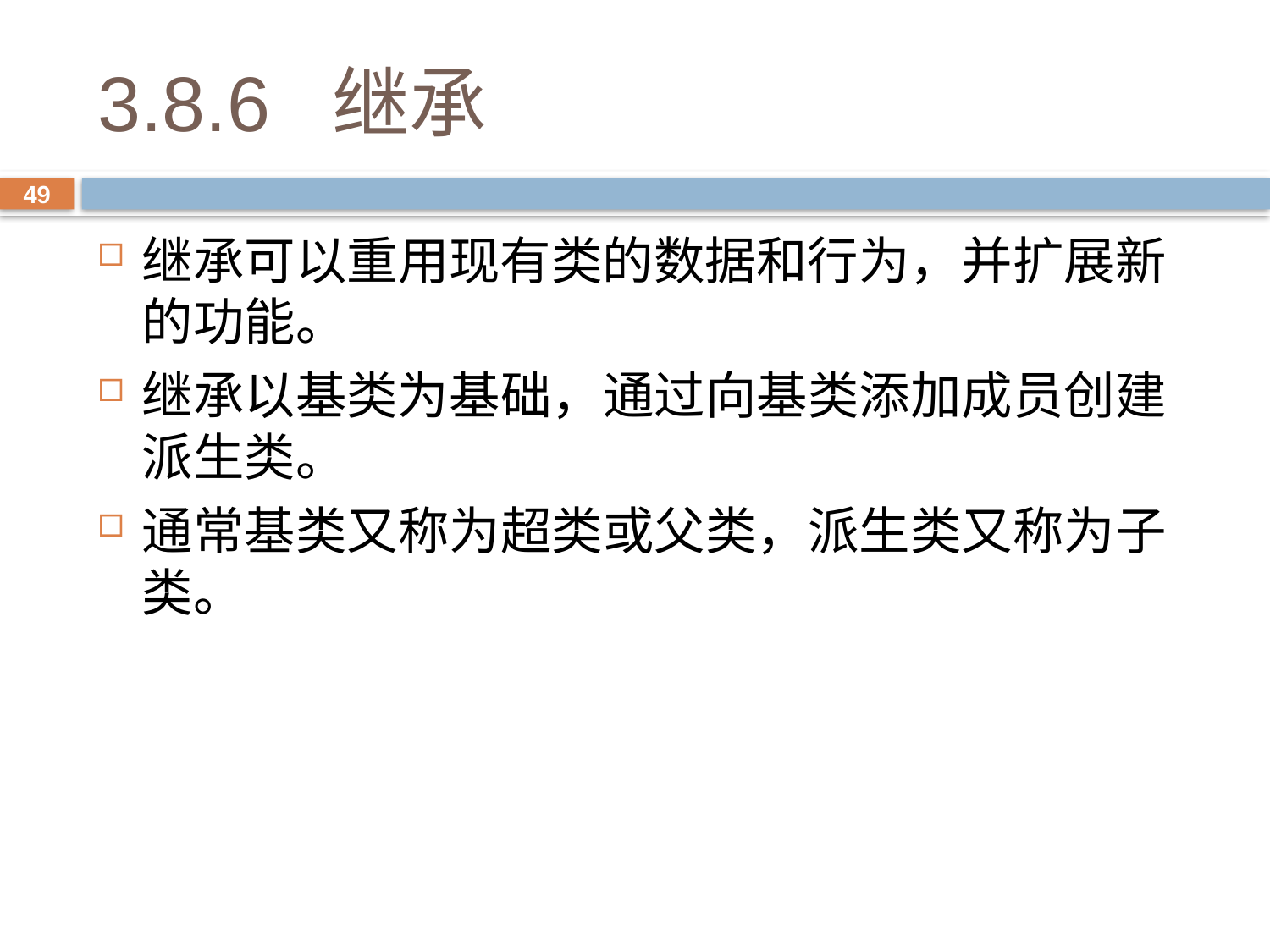

# 3.8.6  继承
49
继承可以重用现有类的数据和行为，并扩展新的功能。
继承以基类为基础，通过向基类添加成员创建派生类。
通常基类又称为超类或父类，派生类又称为子类。